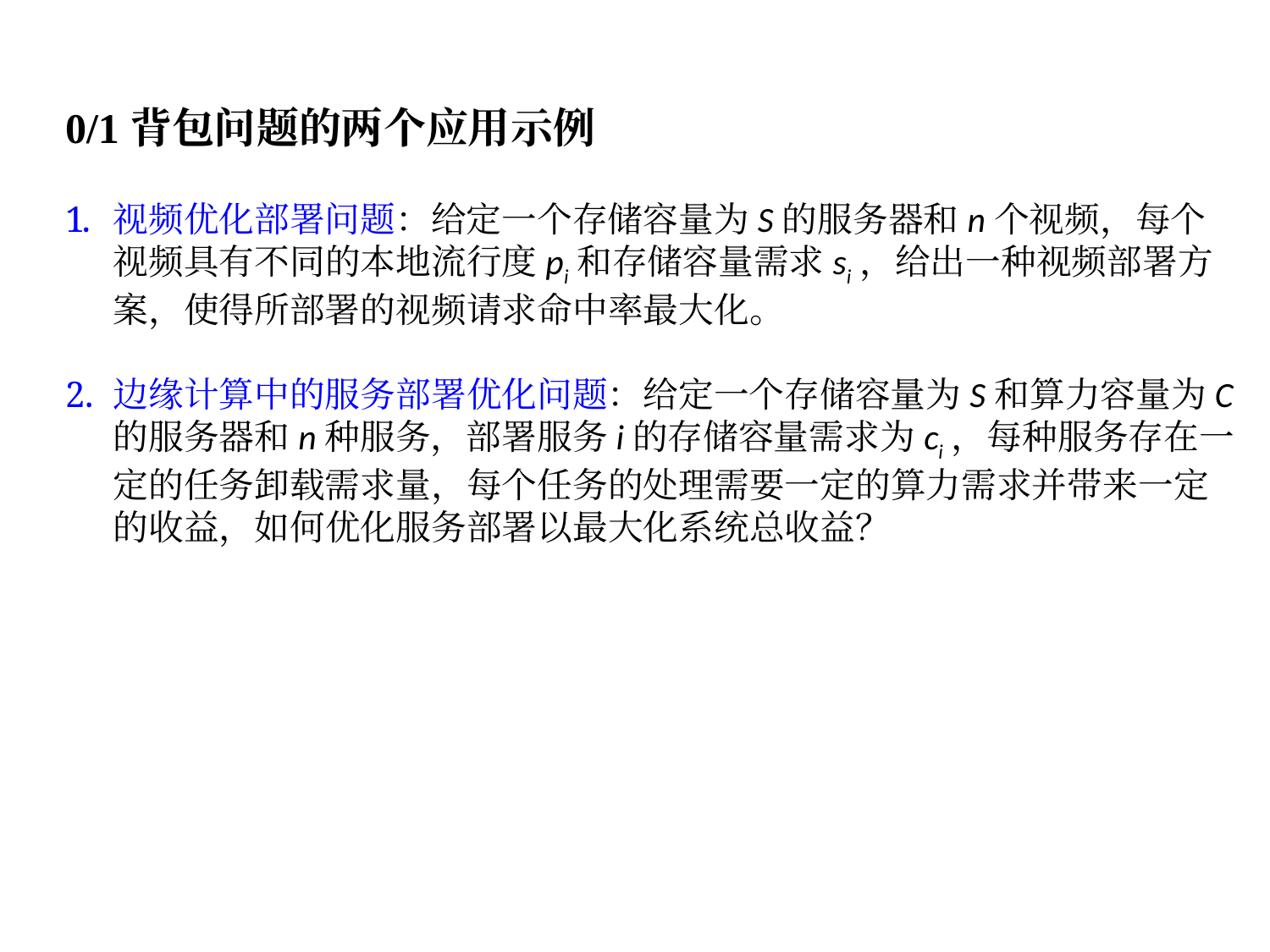

0/1背包问题的两个应用示例

视频优化部署问题：给定一个存储容量为S的服务器和n个视频，每个视频具有不同的本地流行度pi和存储容量需求si，给出一种视频部署方案，使得所部署的视频请求命中率最大化。

边缘计算中的服务部署优化问题：给定一个存储容量为S和算力容量为C的服务器和n种服务，部署服务i的存储容量需求为ci，每种服务存在一定的任务卸载需求量，每个任务的处理需要一定的算力需求并带来一定的收益，如何优化服务部署以最大化系统总收益？